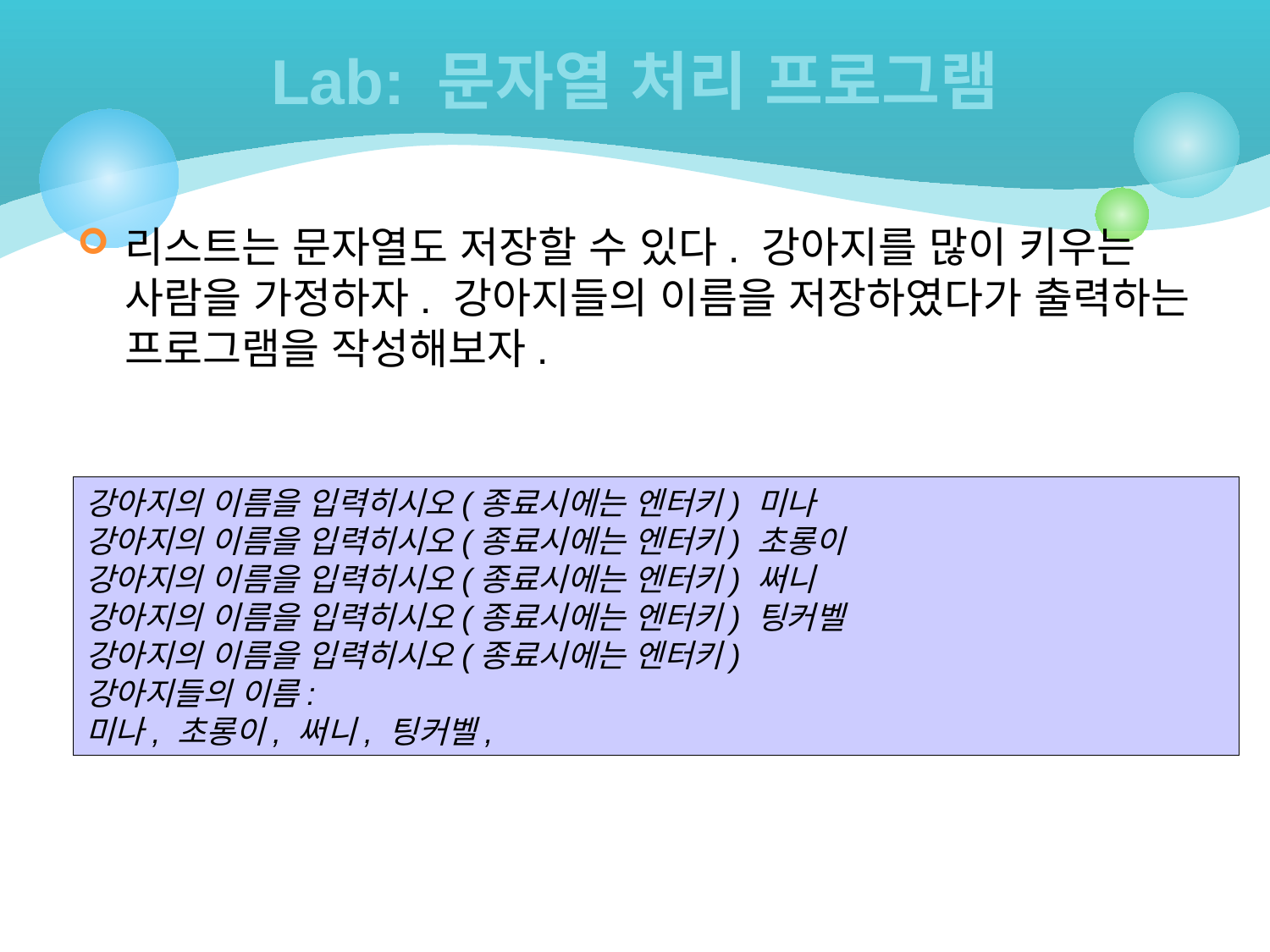

# Lab: 문자열 처리 프로그램
리스트는 문자열도 저장할 수 있다. 강아지를 많이 키우는 사람을 가정하자. 강아지들의 이름을 저장하였다가 출력하는 프로그램을 작성해보자.
강아지의 이름을 입력히시오(종료시에는 엔터키) 미나
강아지의 이름을 입력히시오(종료시에는 엔터키) 초롱이
강아지의 이름을 입력히시오(종료시에는 엔터키) 써니
강아지의 이름을 입력히시오(종료시에는 엔터키) 팅커벨
강아지의 이름을 입력히시오(종료시에는 엔터키)
강아지들의 이름:
미나, 초롱이, 써니, 팅커벨,